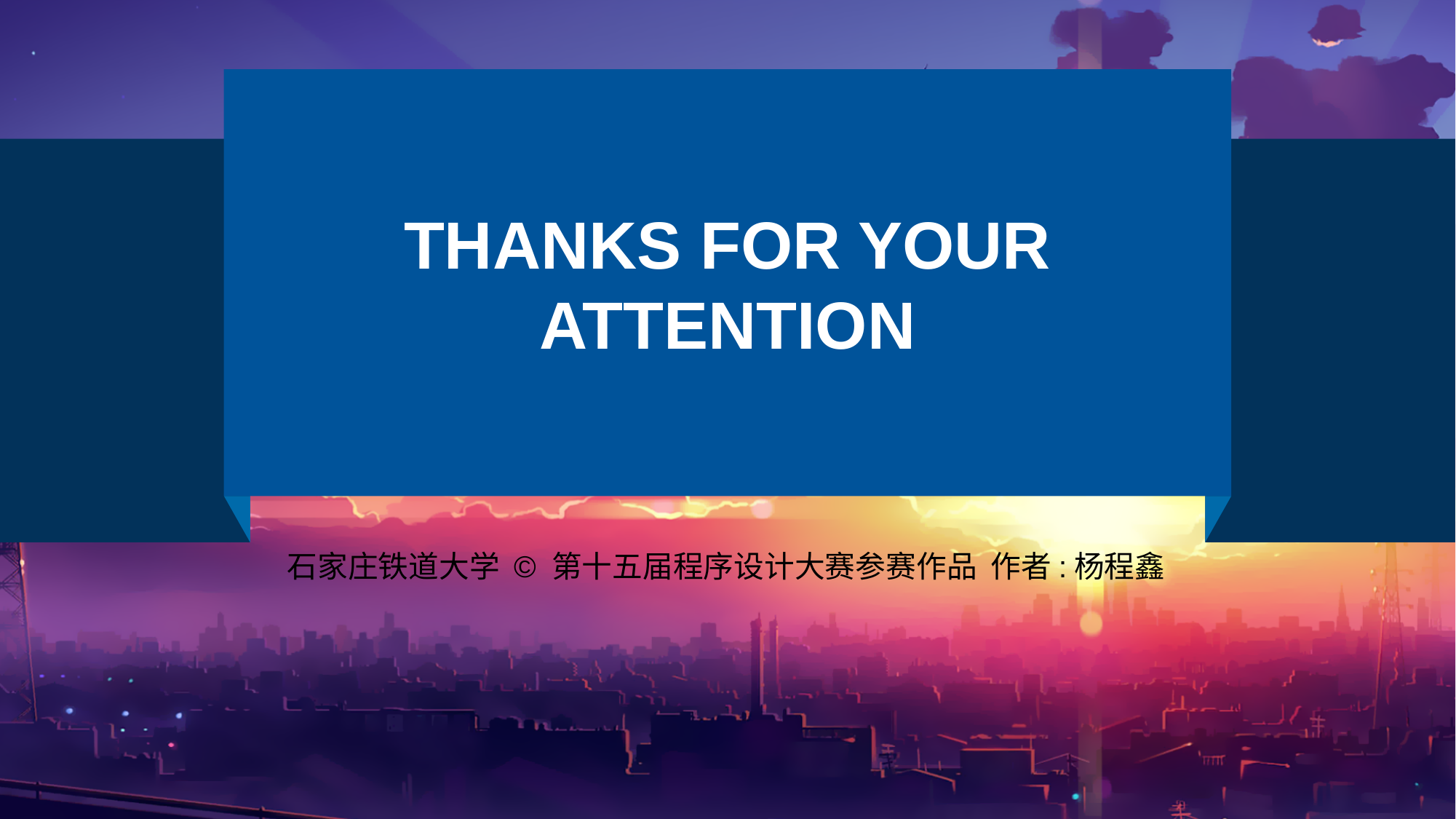

THANKS FOR YOUR ATTENTION

石家庄铁道大学 © 第十五届程序设计大赛参赛作品  作者:杨程鑫